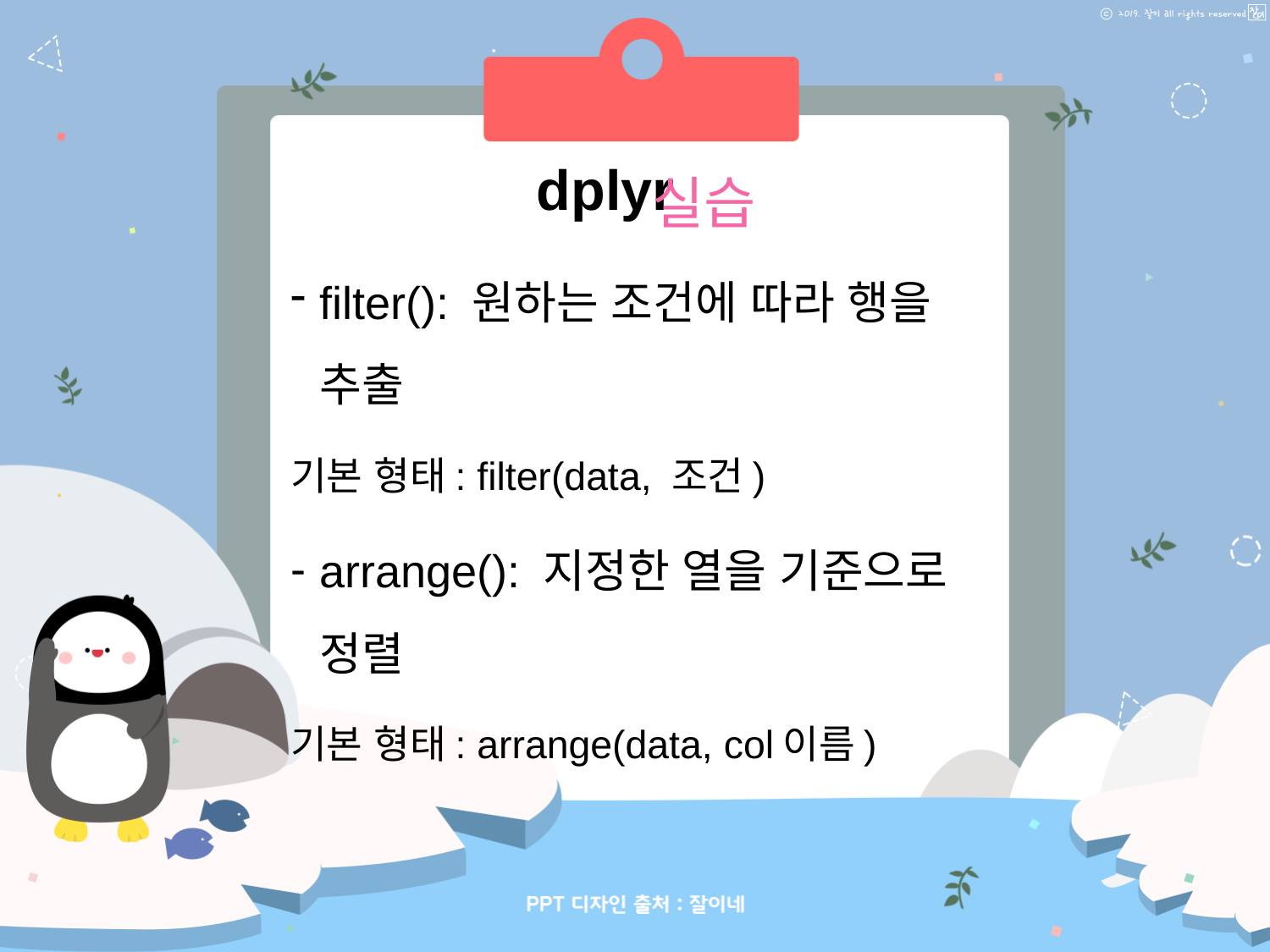

실습
dplyr
filter(): 원하는 조건에 따라 행을 추출
기본 형태: filter(data, 조건)
arrange(): 지정한 열을 기준으로 정렬
기본 형태: arrange(data, col이름)